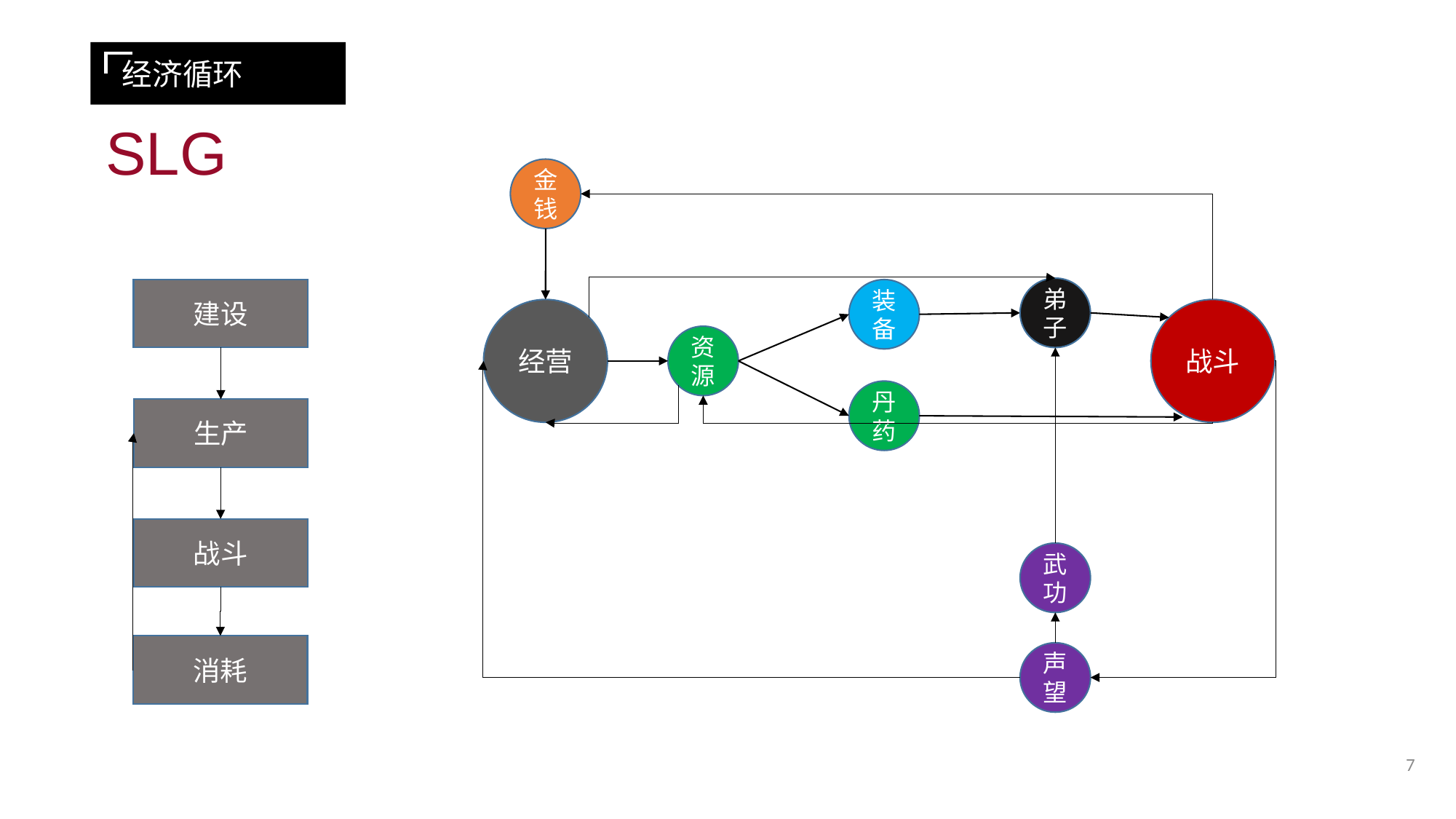

经济循环

# SLG
金钱
弟子
建设
装备
经营
战斗
资源
丹药
生产
战斗
武功
消耗
声望
7